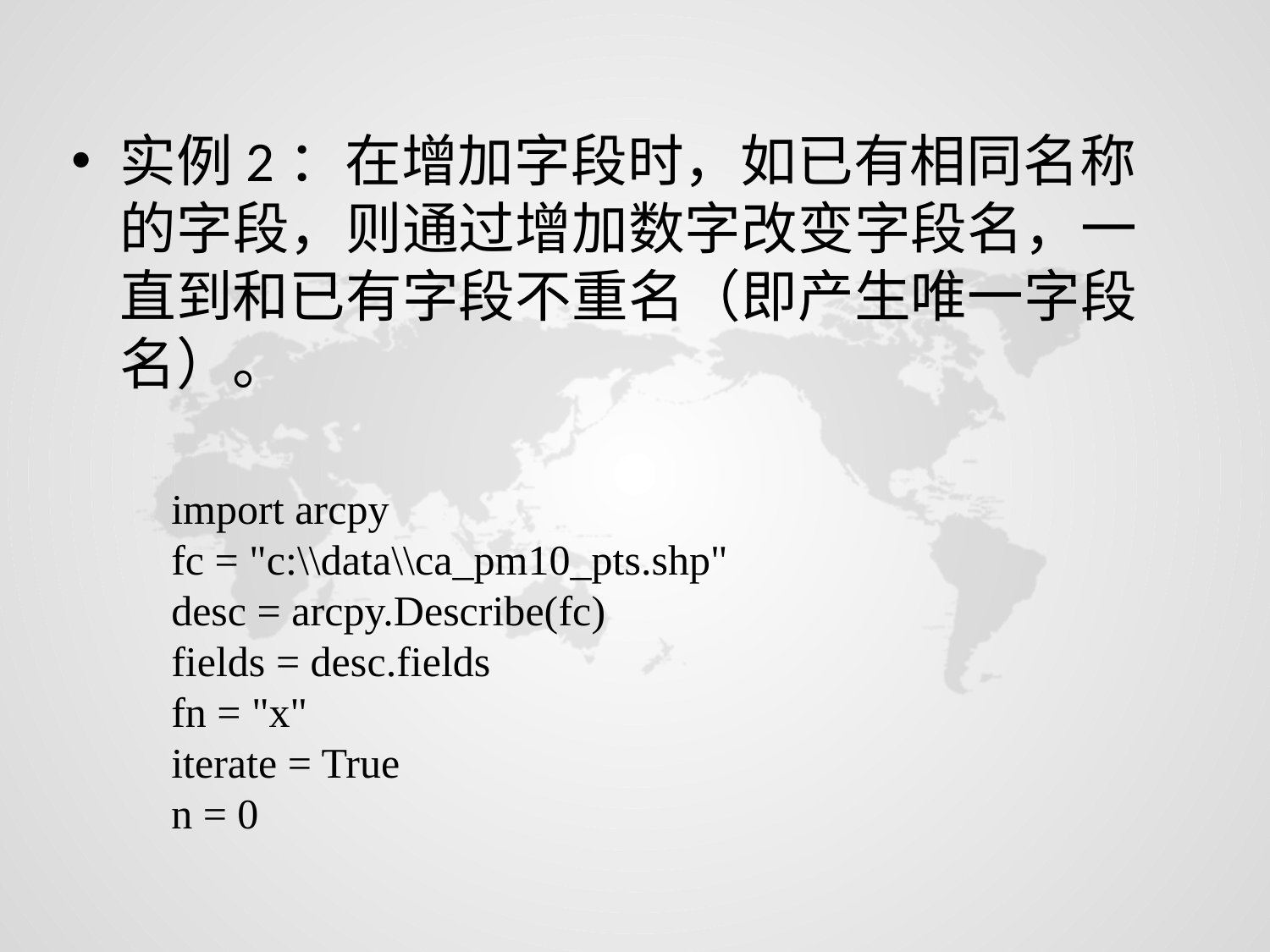

实例2：在增加字段时，如已有相同名称的字段，则通过增加数字改变字段名，一直到和已有字段不重名（即产生唯一字段名）。
import arcpy
fc = "c:\\data\\ca_pm10_pts.shp"
desc = arcpy.Describe(fc)
fields = desc.fields
fn = "x"
iterate = True
n = 0